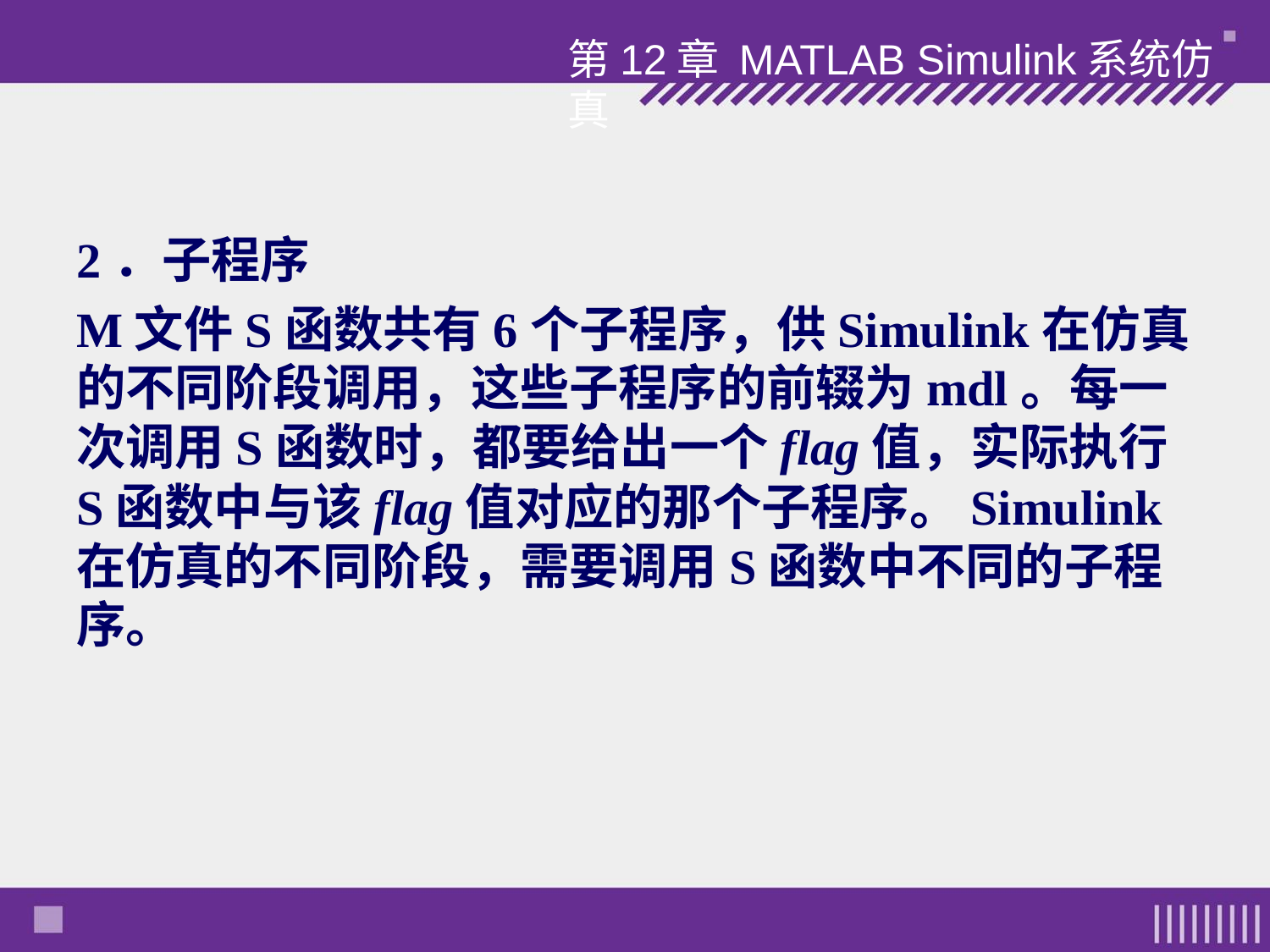

第12章 MATLAB Simulink系统仿真
2．子程序
M文件S函数共有6个子程序，供Simulink在仿真的不同阶段调用，这些子程序的前辍为mdl。每一次调用S函数时，都要给出一个flag值，实际执行S函数中与该flag值对应的那个子程序。Simulink在仿真的不同阶段，需要调用S函数中不同的子程序。